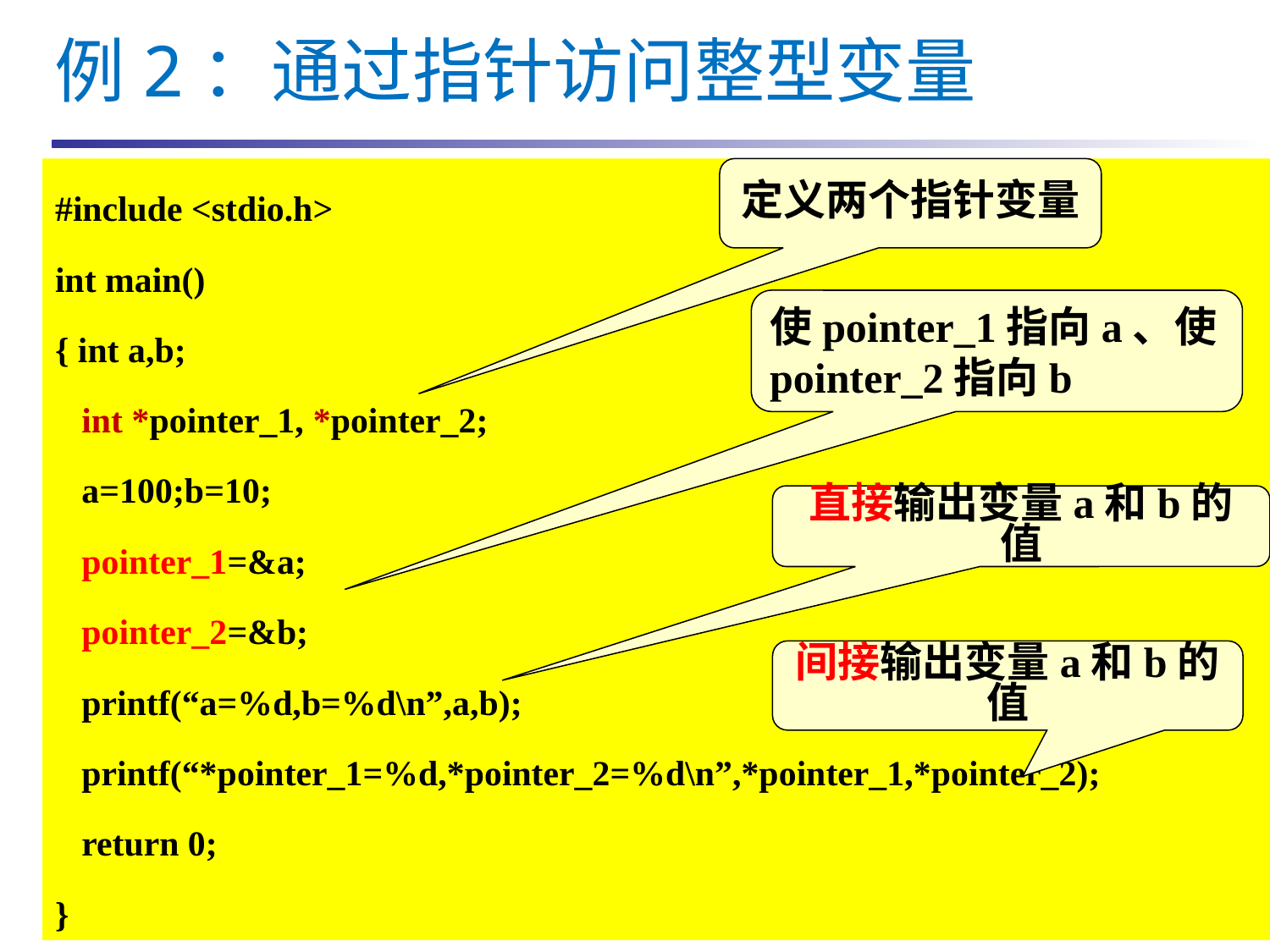

例2：通过指针访问整型变量
#include <stdio.h>
int main()
{ int a,b;
   int *pointer_1, *pointer_2;
   a=100;b=10;
   pointer_1=&a;
   pointer_2=&b;
   printf(“a=%d,b=%d\n”,a,b);
   printf(“*pointer_1=%d,*pointer_2=%d\n”,*pointer_1,*pointer_2);
   return 0;
}
定义两个指针变量
使pointer_1指向a、使pointer_2指向b
直接输出变量a和b的值
间接输出变量a和b的值